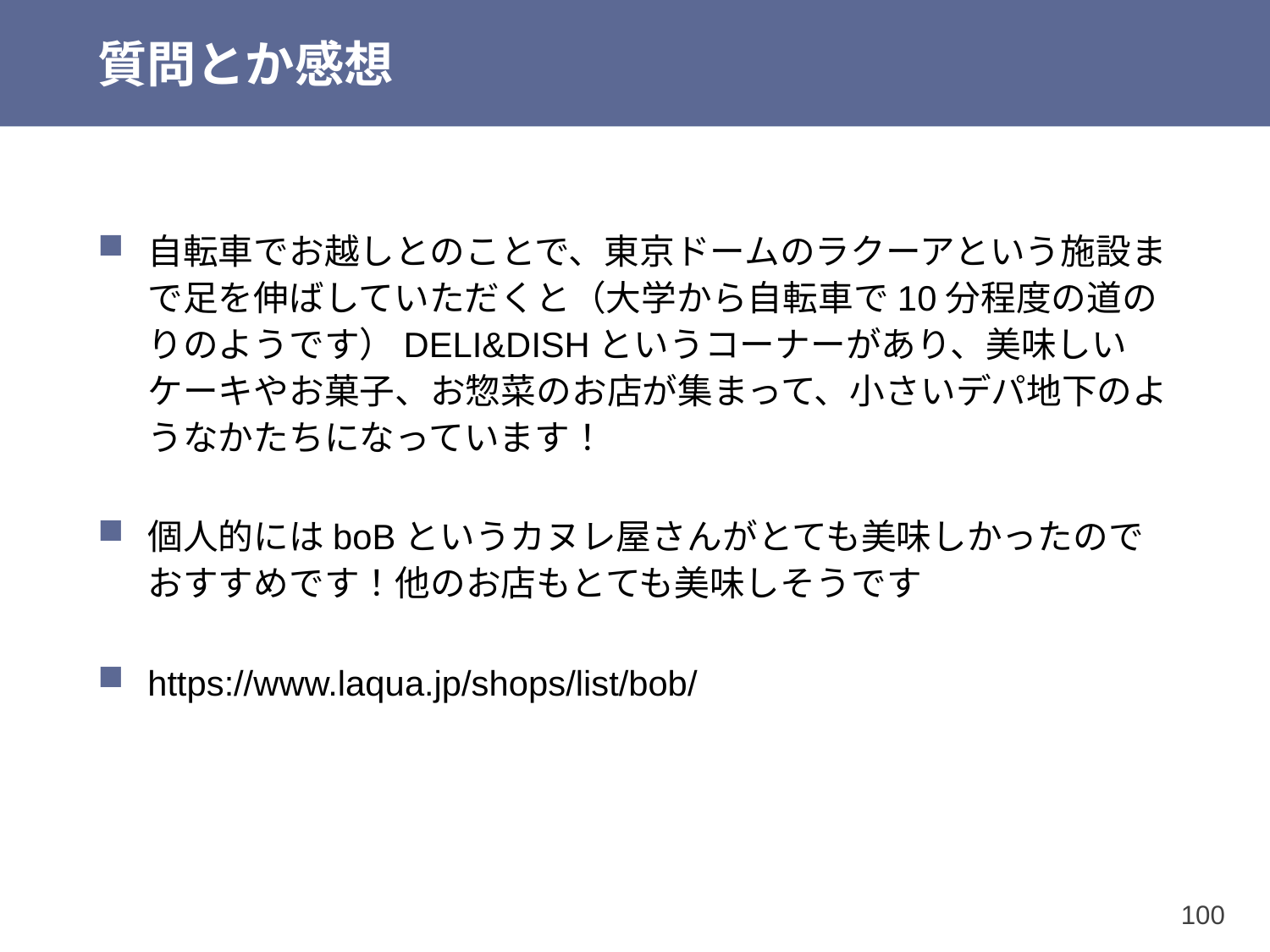

# 質問とか感想
自転車でお越しとのことで、東京ドームのラクーアという施設まで足を伸ばしていただくと（大学から自転車で10分程度の道のりのようです）DELI&DISHというコーナーがあり、美味しいケーキやお菓子、お惣菜のお店が集まって、小さいデパ地下のようなかたちになっています！
個人的にはboBというカヌレ屋さんがとても美味しかったのでおすすめです！他のお店もとても美味しそうです
https://www.laqua.jp/shops/list/bob/